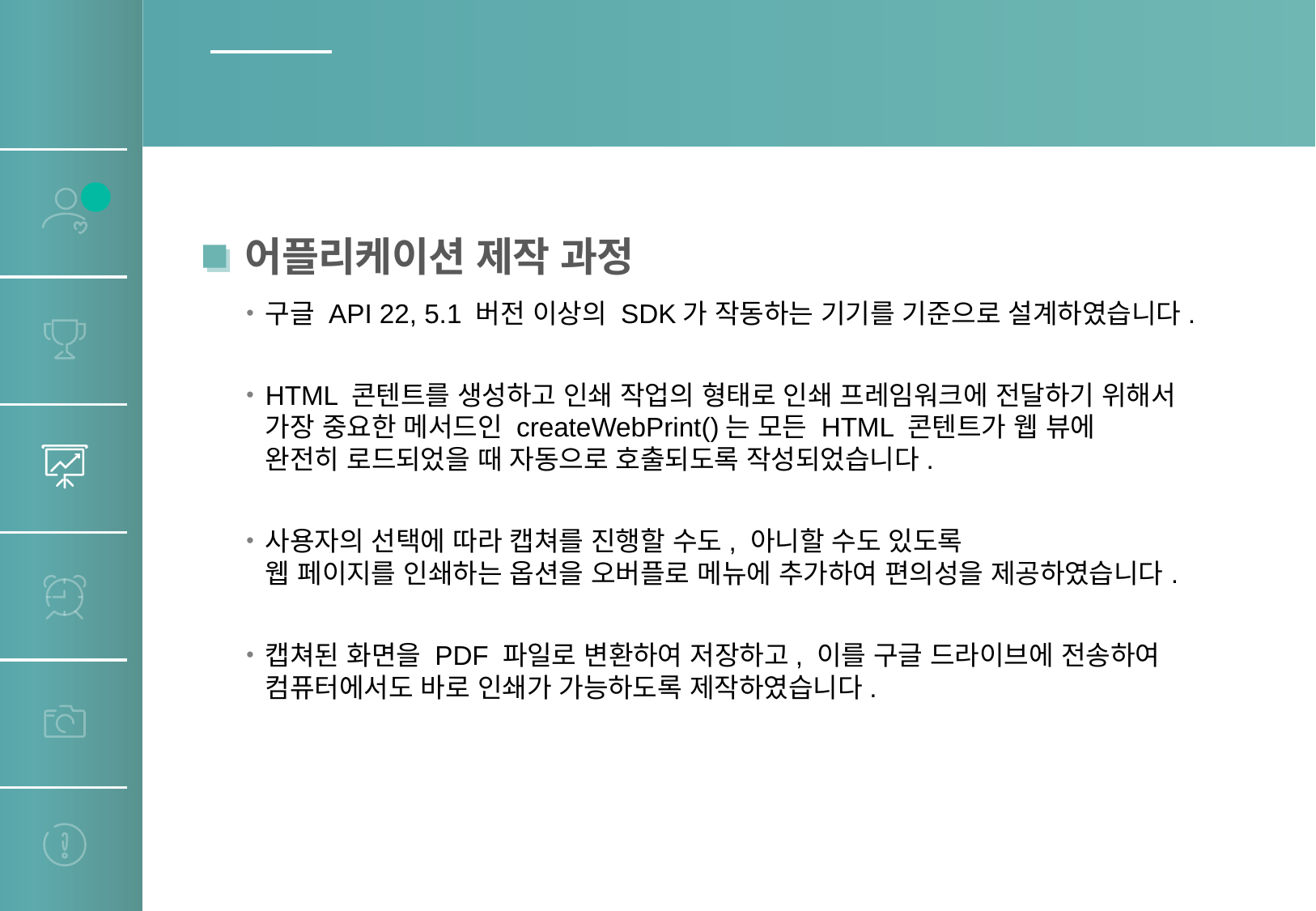

Capture & Convert
3

어플리케이션 제작 과정

구글 API 22, 5.1 버전 이상의 SDK가 작동하는 기기를 기준으로 설계하였습니다.

HTML 콘텐트를 생성하고 인쇄 작업의 형태로 인쇄 프레임워크에 전달하기 위해서
가장 중요한 메서드인 createWebPrint()는 모든 HTML 콘텐트가 웹 뷰에
완전히 로드되었을 때 자동으로 호출되도록 작성되었습니다.

사용자의 선택에 따라 캡쳐를 진행할 수도, 아니할 수도 있도록
웹 페이지를 인쇄하는 옵션을 오버플로 메뉴에 추가하여 편의성을 제공하였습니다.

캡쳐된 화면을 PDF 파일로 변환하여 저장하고, 이를 구글 드라이브에 전송하여
컴퓨터에서도 바로 인쇄가 가능하도록 제작하였습니다.